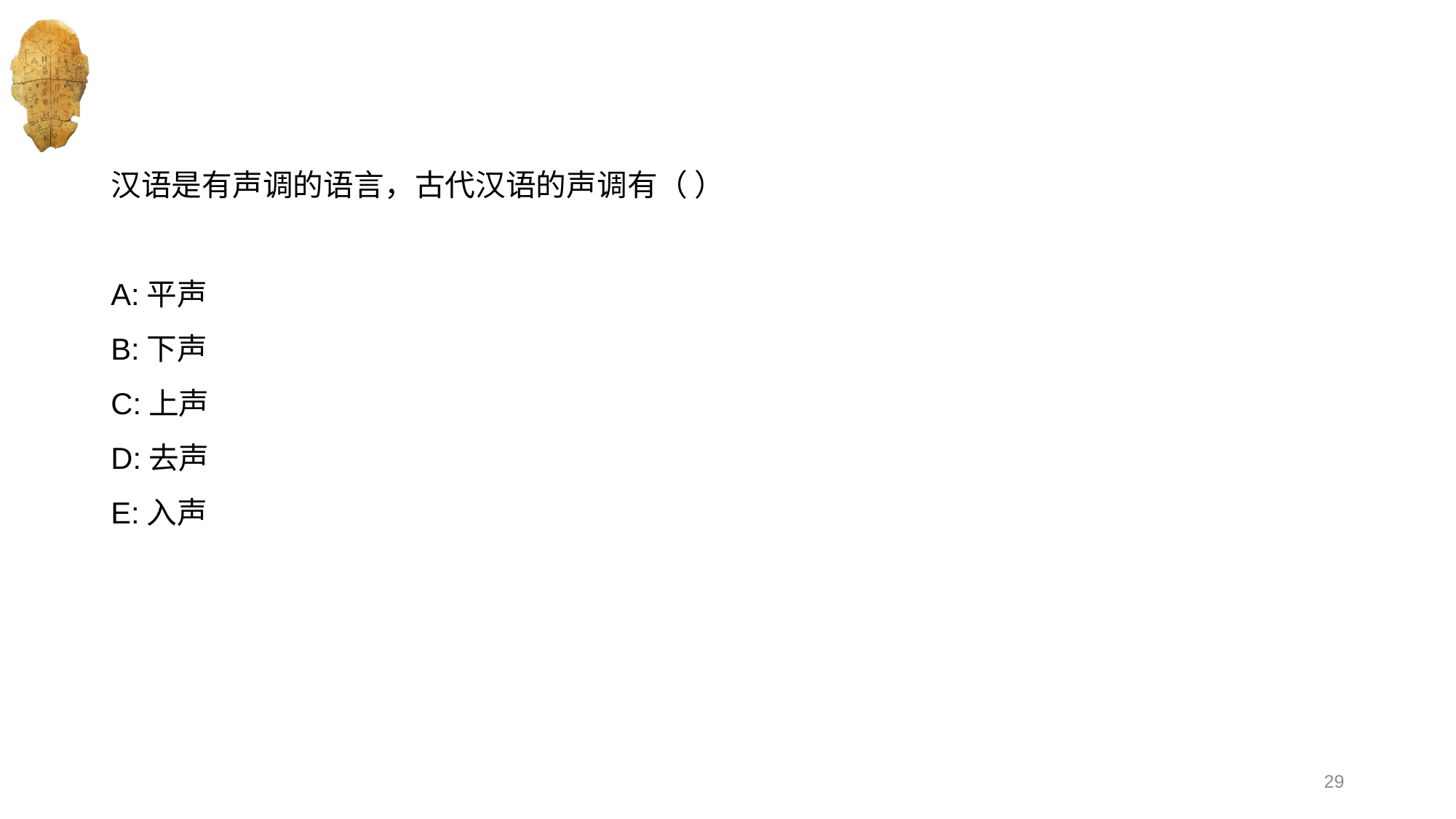

#
汉语是有声调的语言，古代汉语的声调有（ ）

A:平声
B:下声
C:上声
D:去声
E:入声

29